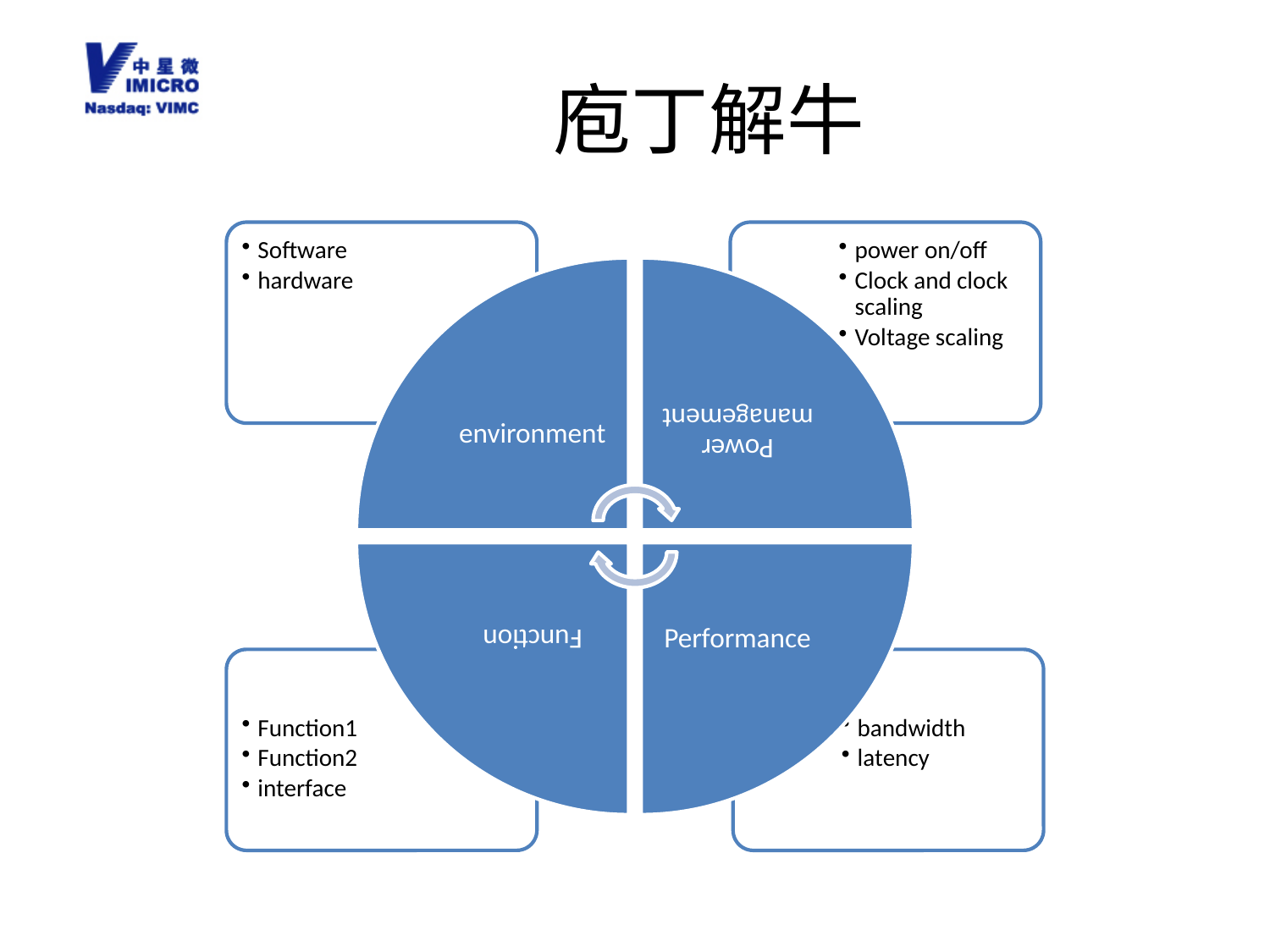

# 庖丁解牛
bandwidth
latency
Function1
Function2
interface
power on/off
Clock and clock scaling
Voltage scaling
Software
hardware
environment
Power management
Performance
Function